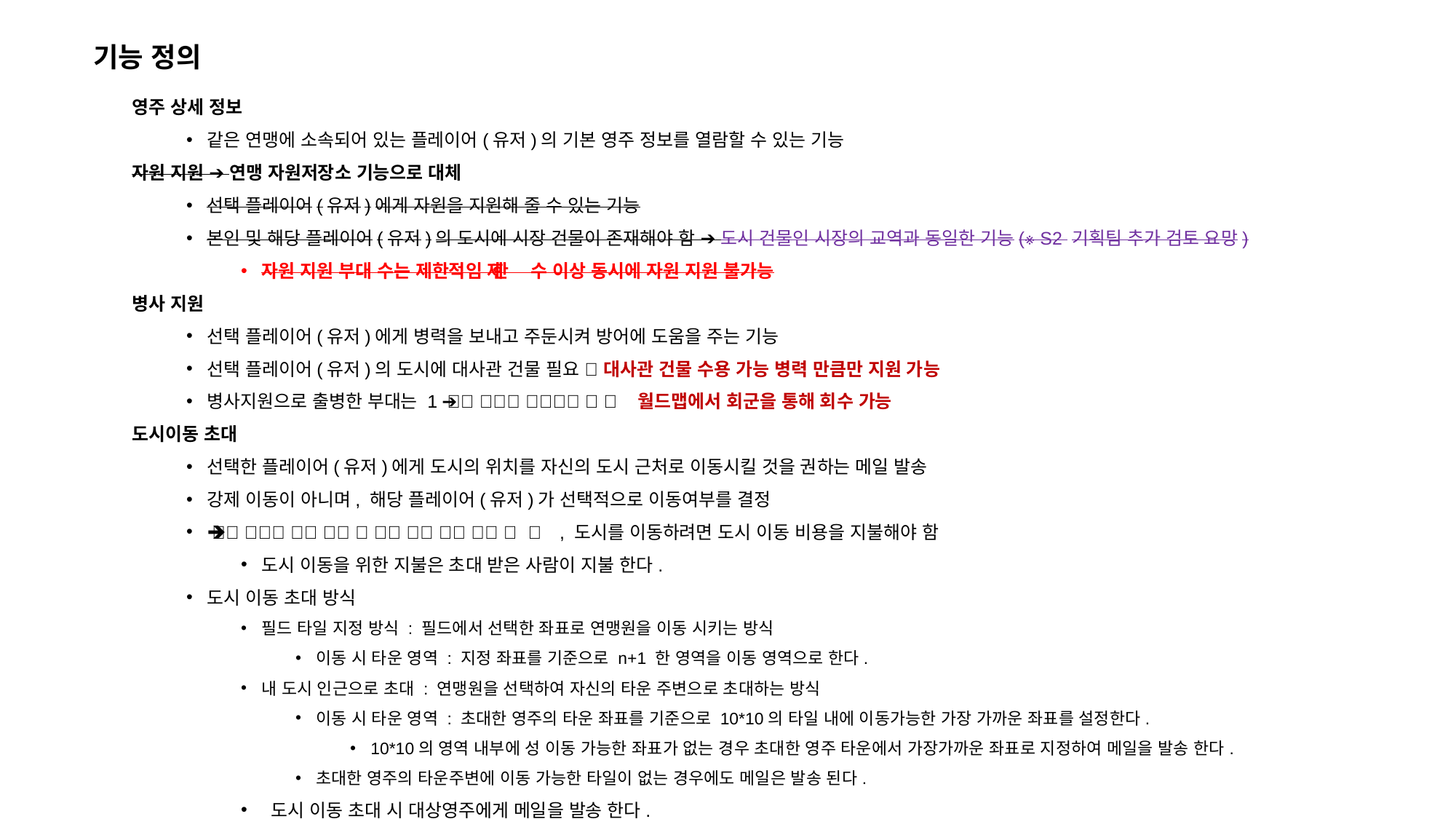

기능 정의
영주 상세 정보
같은 연맹에 소속되어 있는 플레이어(유저)의 기본 영주 정보를 열람할 수 있는 기능
자원 지원 ➔ 연맹 자원저장소 기능으로 대체
선택 플레이어(유저)에게 자원을 지원해 줄 수 있는 기능
본인 및 해당 플레이어(유저)의 도시에 시장 건물이 존재해야 함 ➔ 도시 건물인 시장의 교역과 동일한 기능(※ S2 기획팀 추가 검토 요망)
자원 지원 부대 수는 제한적임 ➔ 제한 수 이상 동시에 자원 지원 불가능
병사 지원
선택 플레이어(유저)에게 병력을 보내고 주둔시켜 방어에 도움을 주는 기능
선택 플레이어(유저)의 도시에 대사관 건물 필요 ➔ 대사관 건물 수용 가능 병력 만큼만 지원 가능
병사지원으로 출병한 부대는 1개의 출정 부대를 차지하게 됨 ➔ 월드맵에서 회군을 통해 회수 가능
도시이동 초대
선택한 플레이어(유저)에게 도시의 위치를 자신의 도시 근처로 이동시킬 것을 권하는 메일 발송
강제 이동이 아니며, 해당 플레이어(유저)가 선택적으로 이동여부를 결정
단순 권유 메일로 강제 기능 및 부가 제공 요소 없음 ➔ 즉, 도시를 이동하려면 도시 이동 비용을 지불해야 함
도시 이동을 위한 지불은 초대 받은 사람이 지불 한다.
도시 이동 초대 방식
필드 타일 지정 방식 : 필드에서 선택한 좌표로 연맹원을 이동 시키는 방식
이동 시 타운 영역 : 지정 좌표를 기준으로 n+1 한 영역을 이동 영역으로 한다.
내 도시 인근으로 초대 : 연맹원을 선택하여 자신의 타운 주변으로 초대하는 방식
이동 시 타운 영역 : 초대한 영주의 타운 좌표를 기준으로 10*10의 타일 내에 이동가능한 가장 가까운 좌표를 설정한다.
10*10의 영역 내부에 성 이동 가능한 좌표가 없는 경우 초대한 영주 타운에서 가장가까운 좌표로 지정하여 메일을 발송 한다.
초대한 영주의 타운주변에 이동 가능한 타일이 없는 경우에도 메일은 발송 된다.
 도시 이동 초대 시 대상영주에게 메일을 발송 한다.